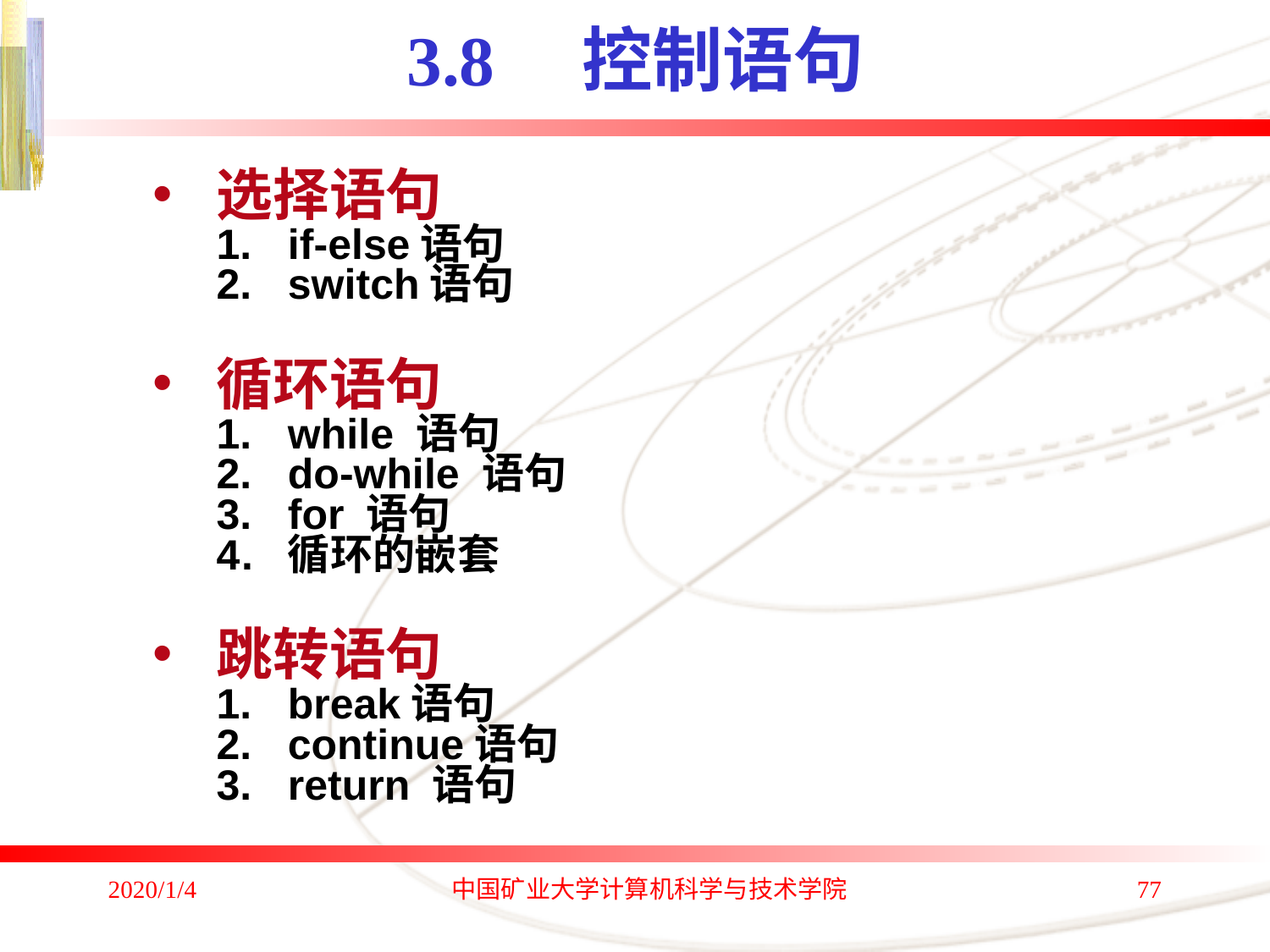

# 3.8    控制语句

选择语句
if-else语句
switch语句

循环语句
while 语句
do-while 语句
for 语句
循环的嵌套

跳转语句
break语句
continue语句
return 语句

2020/1/4
中国矿业大学计算机科学与技术学院
77